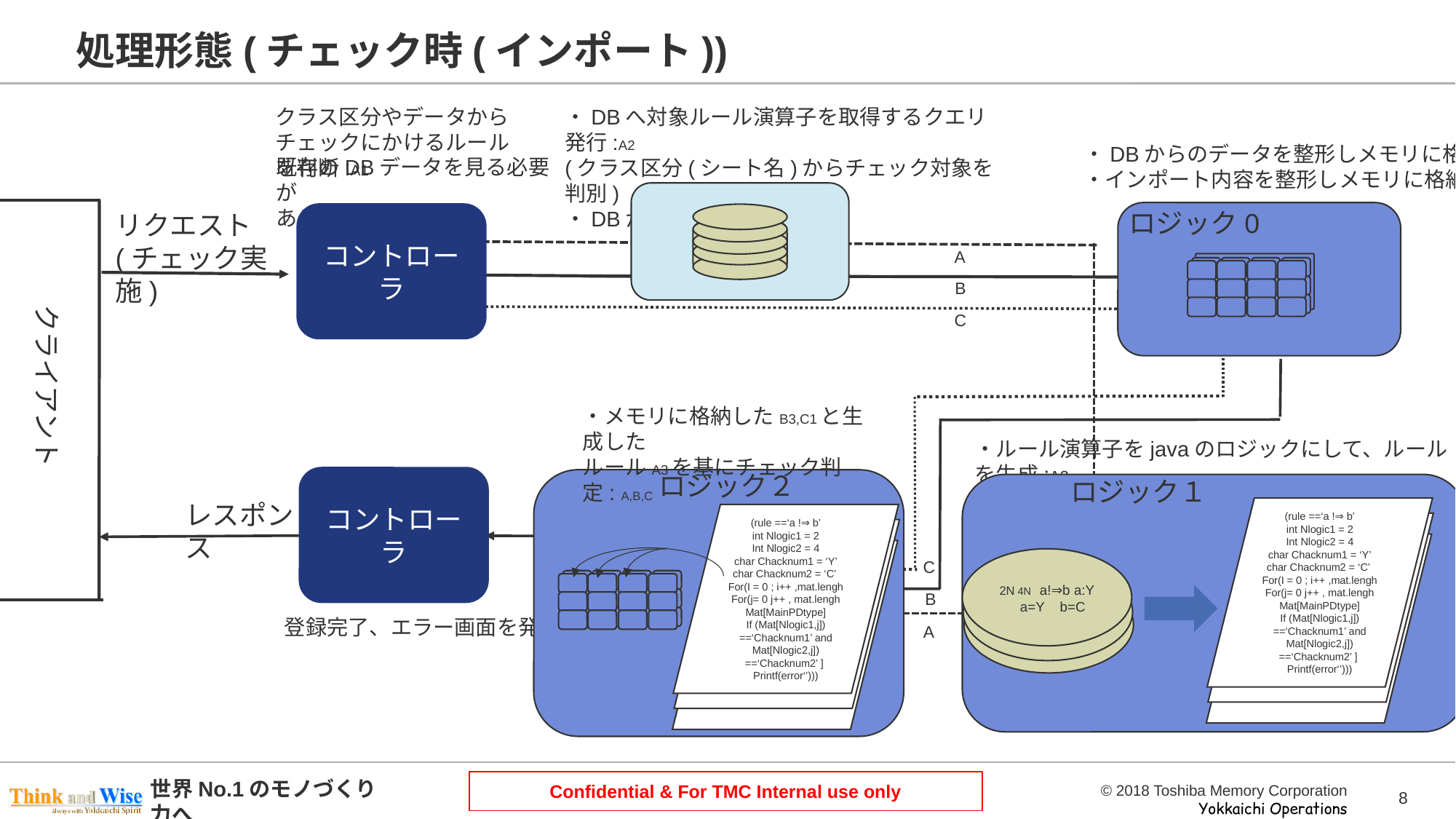

# 処理形態(チェック時(インポート))
クラス区分やデータからチェックにかけるルールを判断:A1
・DBへ対象ルール演算子を取得するクエリ発行:A2
(クラス区分(シート名)からチェック対象を判別)
・DBからデータ取得 :B2
・DBからのデータを整形しメモリに格納B3
・インポート内容を整形しメモリに格納:C1
既存のDBデータを見る必要が
あるかを判断:B1

クライアント
ロジック0
Roziiku

リクエスト
(チェック実施)
コントローラ
A
B
C
・メモリに格納したB3,C1と生成した
ルールA3を基にチェック判定: A,B,C
・ルール演算子をjavaのロジックにして、ルールを生成:A3
ロジック２
コントローラ
ロジック１

(rule ==‘a !⇒ b’
int Nlogic1 = 2
Int Nlogic2 = 4
char Chacknum1 = ‘Y’
char Chacknum2 = ‘C’
For(I = 0 ; i++ ,mat.lengh
For(j= 0 j++ , mat.lengh
Mat[MainPDtype]
If (Mat[Nlogic1,j]) ==‘Chacknum1’ and Mat[Nlogic2,j]) ==‘Chacknum2’ ]
Printf(error‘’)))

2N 4N  a!⇒b a:Y    a=Y    b=C
2N4  a!⇒b a:Y    a=Y    b=Cv
2N4  a!⇒b a:Y    a=Y    b=Cv

レスポンス
(rule ==‘a !⇒ b’
int Nlogic1 = 2
Int Nlogic2 = 4
char Chacknum1 = ‘Y’
char Chacknum2 = ‘C’
For(I = 0 ; i++ ,mat.lengh
For(j= 0 j++ , mat.lengh
Mat[MainPDtype]
If (Mat[Nlogic1,j]) ==‘Chacknum1’ and Mat[Nlogic2,j]) ==‘Chacknum2’ ]
Printf(error‘’)))

C

B
登録完了、エラー画面を発行
A
8